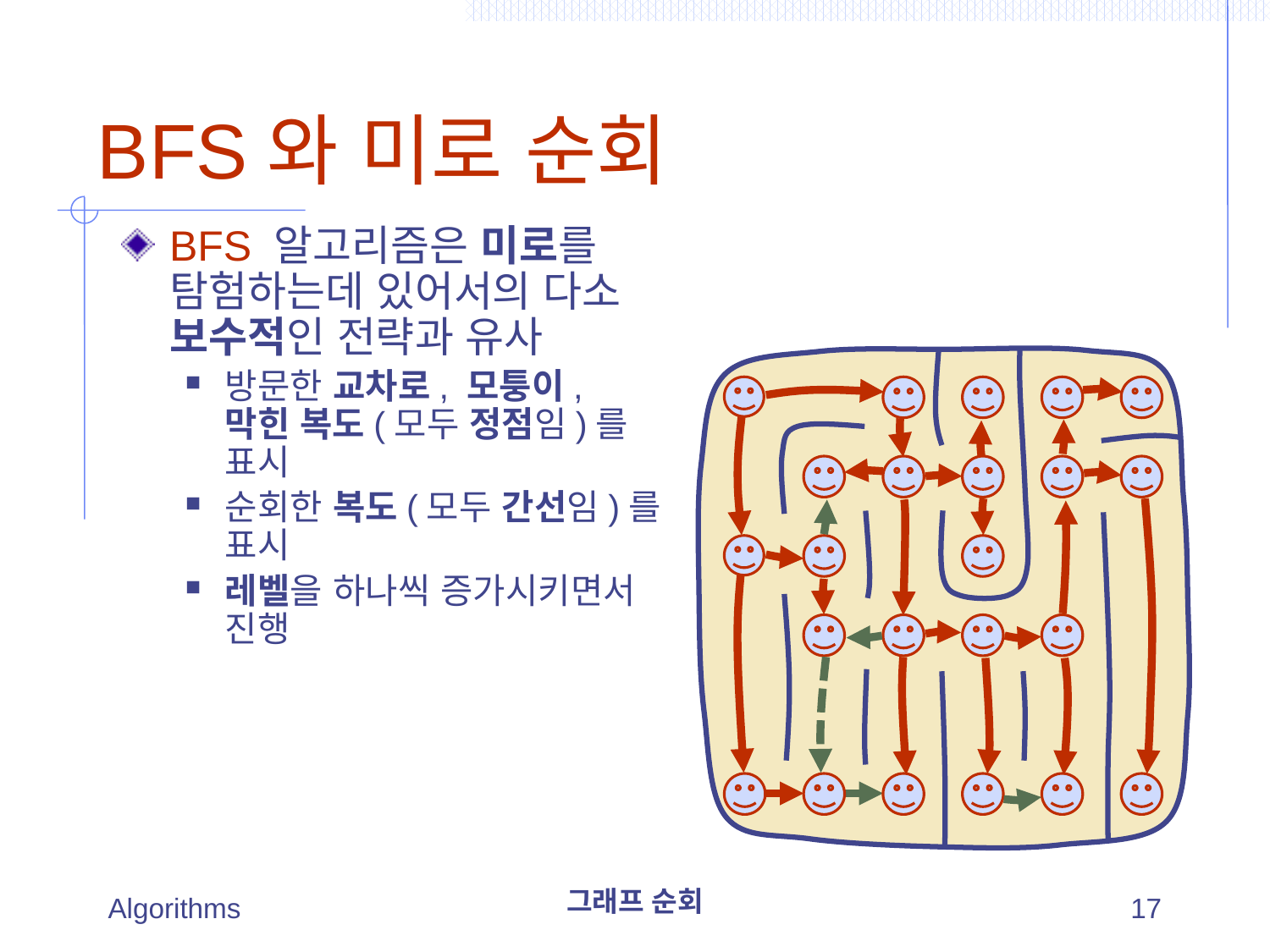

# BFS와 미로 순회
BFS 알고리즘은 미로를 탐험하는데 있어서의 다소 보수적인 전략과 유사
방문한 교차로, 모퉁이, 막힌 복도(모두 정점임)를 표시
순회한 복도(모두 간선임)를 표시
레벨을 하나씩 증가시키면서 진행

Algorithms
그래프 순회
17